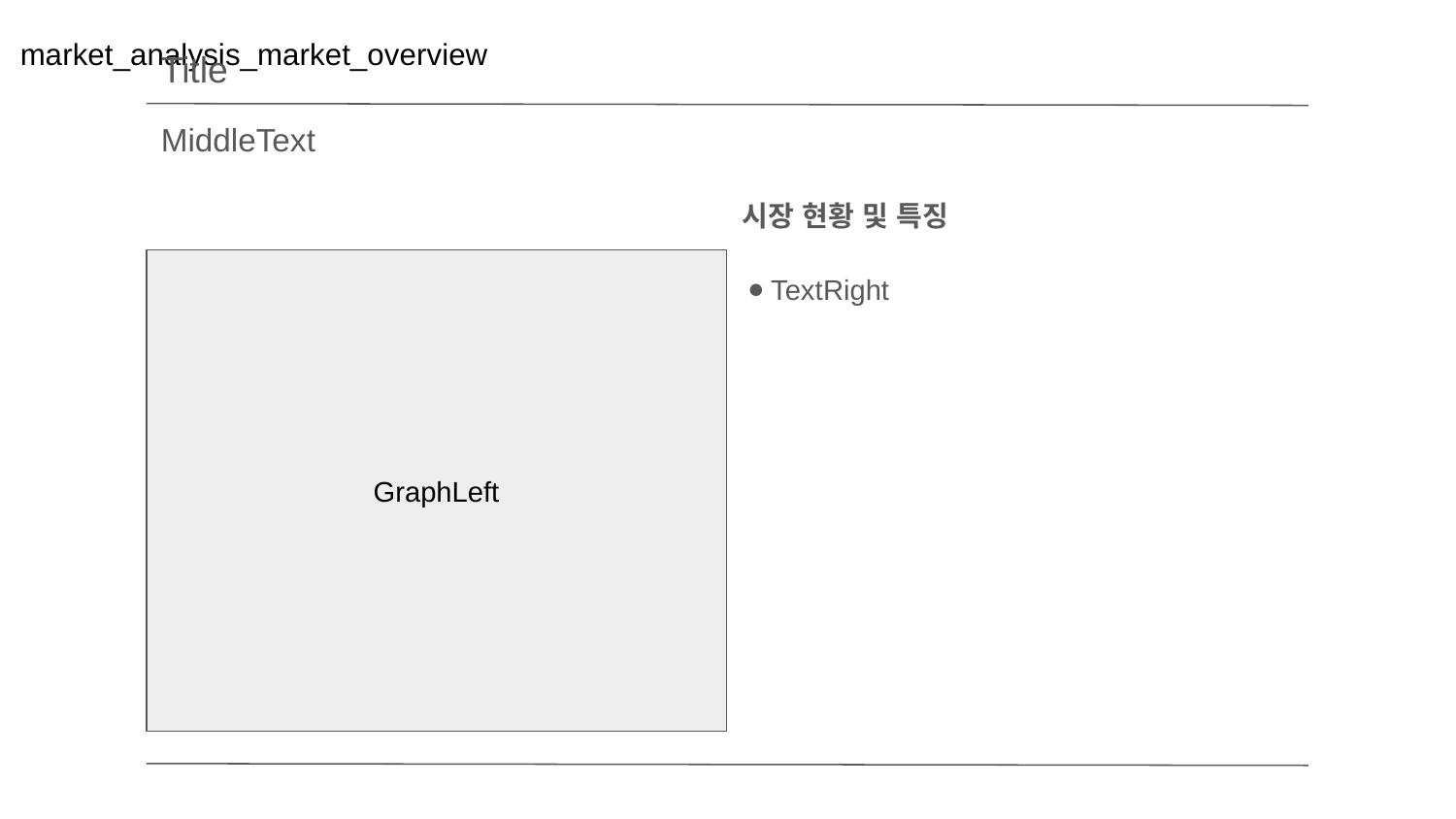

market_analysis_market_overview
Title
MiddleText
시장 현황 및 특징
GraphLeft
TextRight